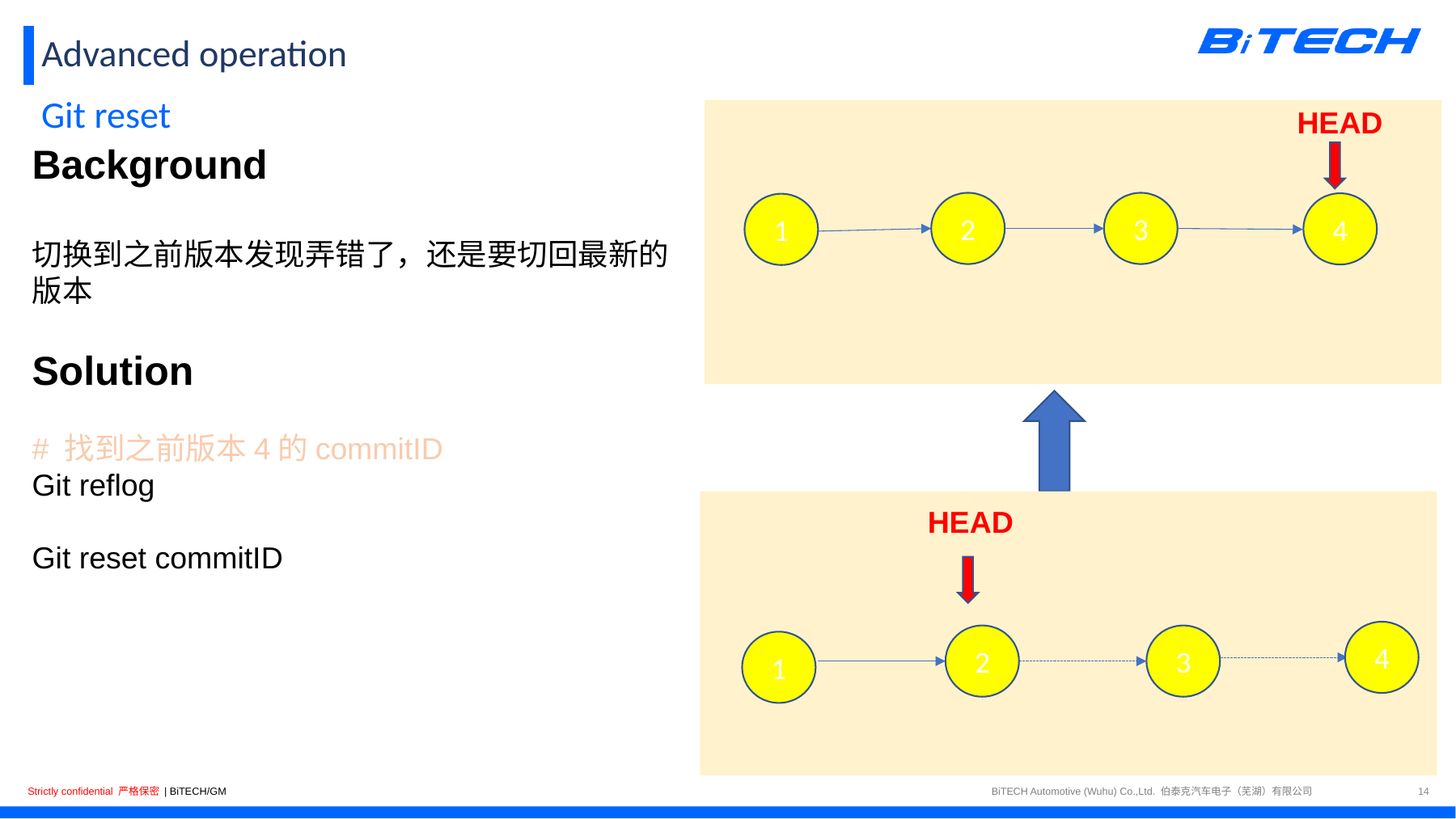

# Advanced operation

Background

切换到之前版本发现弄错了，还是要切回最新的版本

Solution

# 找到之前版本4的commitID
Git reflog

Git reset commitID
Git reset
HEAD

2
3
4
1

HEAD

4
2
3
1
14